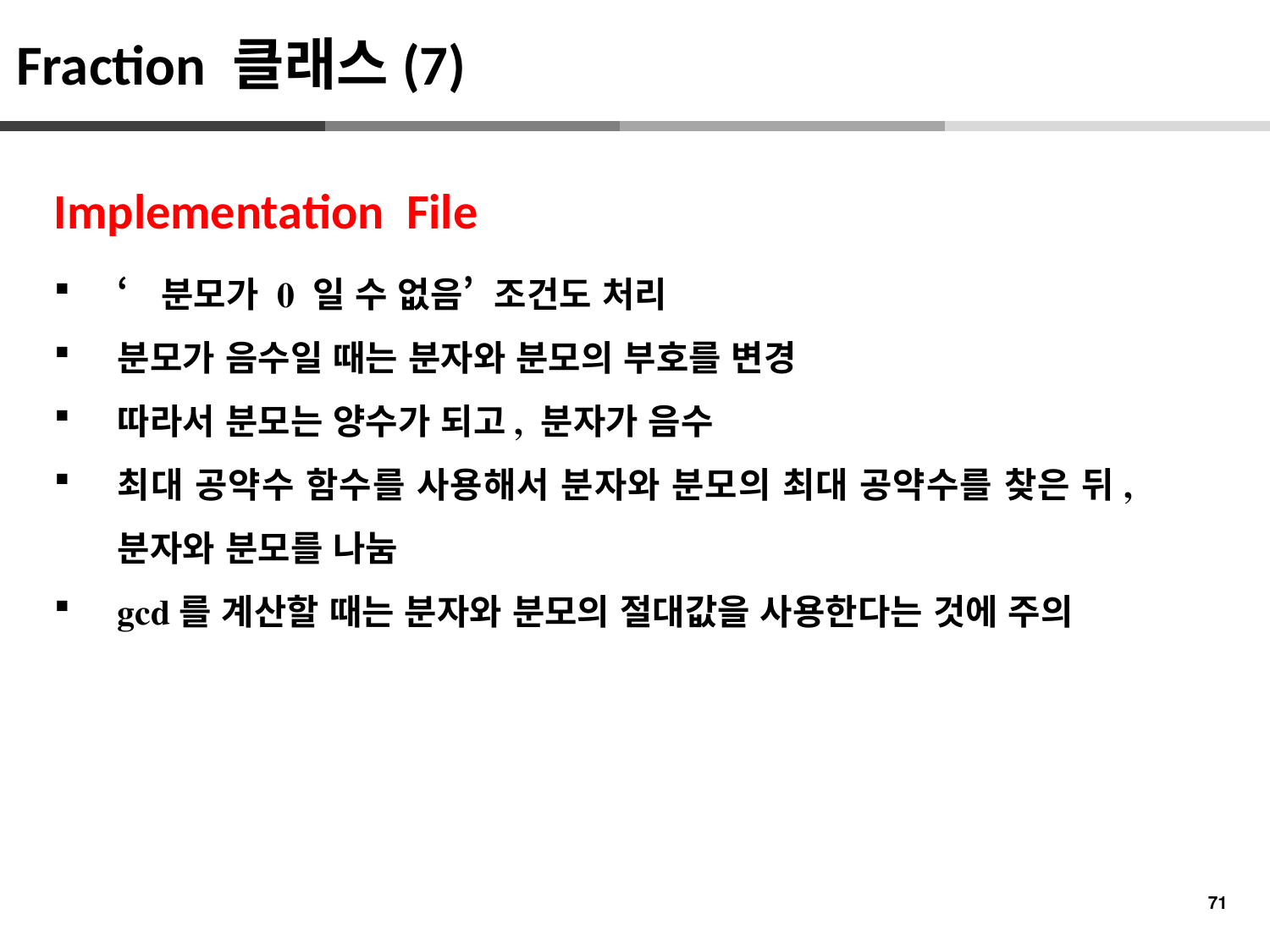

Fraction 클래스(7)

Implementation  File
‘분모가 0 일 수 없음’  조건도 처리
분모가 음수일 때는 분자와 분모의 부호를 변경
따라서 분모는 양수가 되고, 분자가 음수
최대 공약수 함수를 사용해서 분자와 분모의 최대 공약수를 찾은 뒤, 분자와 분모를 나눔
gcd를 계산할 때는 분자와 분모의 절대값을 사용한다는 것에 주의